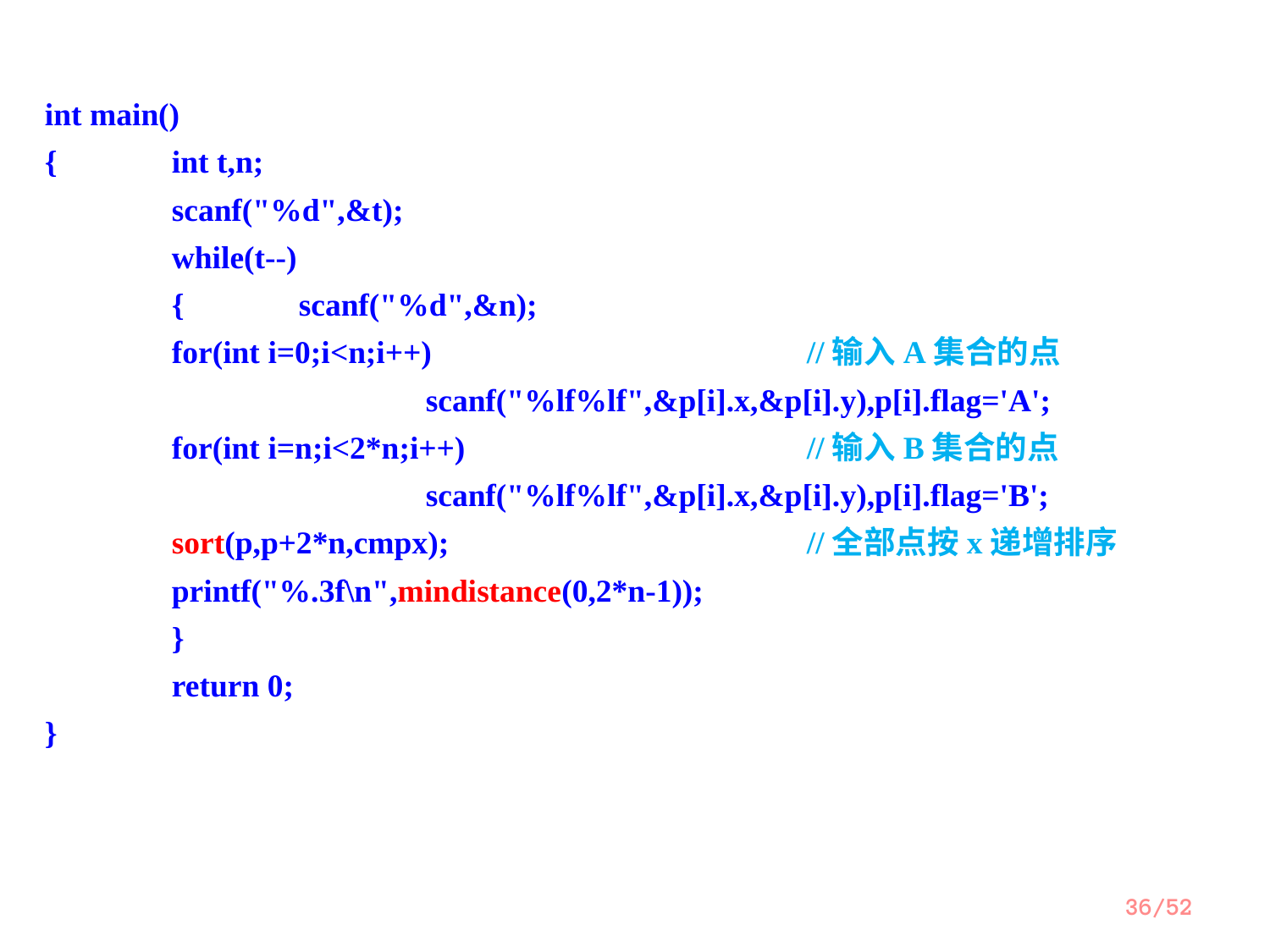

int main()
{    	int t,n;
      	scanf("%d",&t);
      	while(t--)
      	{    	scanf("%d",&n);
           	for(int i=0;i<n;i++)			//输入A集合的点
     			scanf("%lf%lf",&p[i].x,&p[i].y),p[i].flag='A';
           	for(int i=n;i<2*n;i++)			//输入B集合的点
     			scanf("%lf%lf",&p[i].x,&p[i].y),p[i].flag='B';
           	sort(p,p+2*n,cmpx);			//全部点按x递增排序
           	printf("%.3f\n",mindistance(0,2*n-1));
     	}
     	return 0;
}
36/52